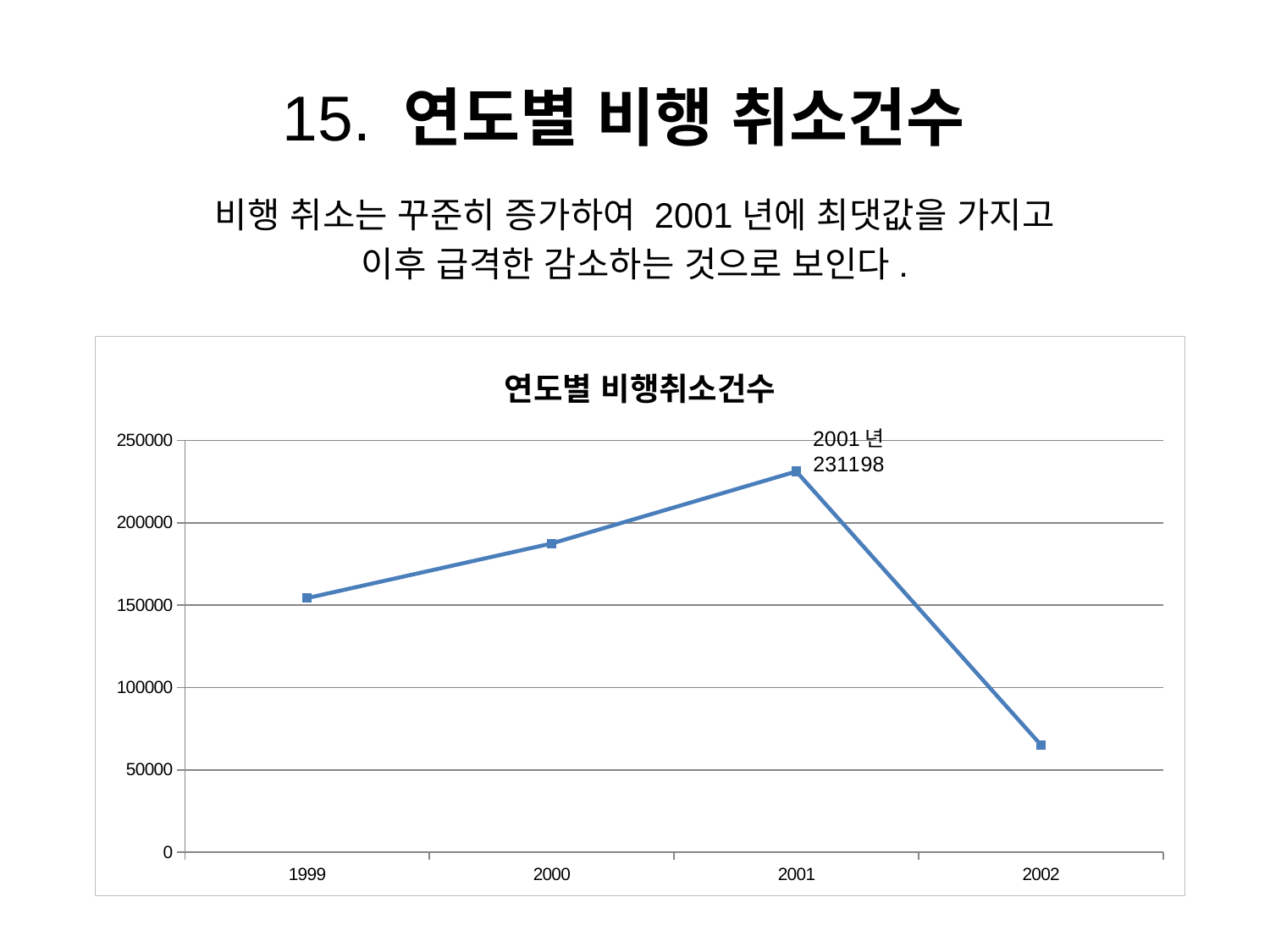

15. 연도별 비행 취소건수
비행 취소는 꾸준히 증가하여 2001년에 최댓값을 가지고
이후 급격한 감소하는 것으로 보인다.

### Chart: 연도별 비행취소건수

| Category | 비행취소건수 |
|---|---|
| 1999 | 154311.0 |
| 2000 | 187490.0 |
| 2001 | 231198.0 |
| 2002 | 65143.0 |